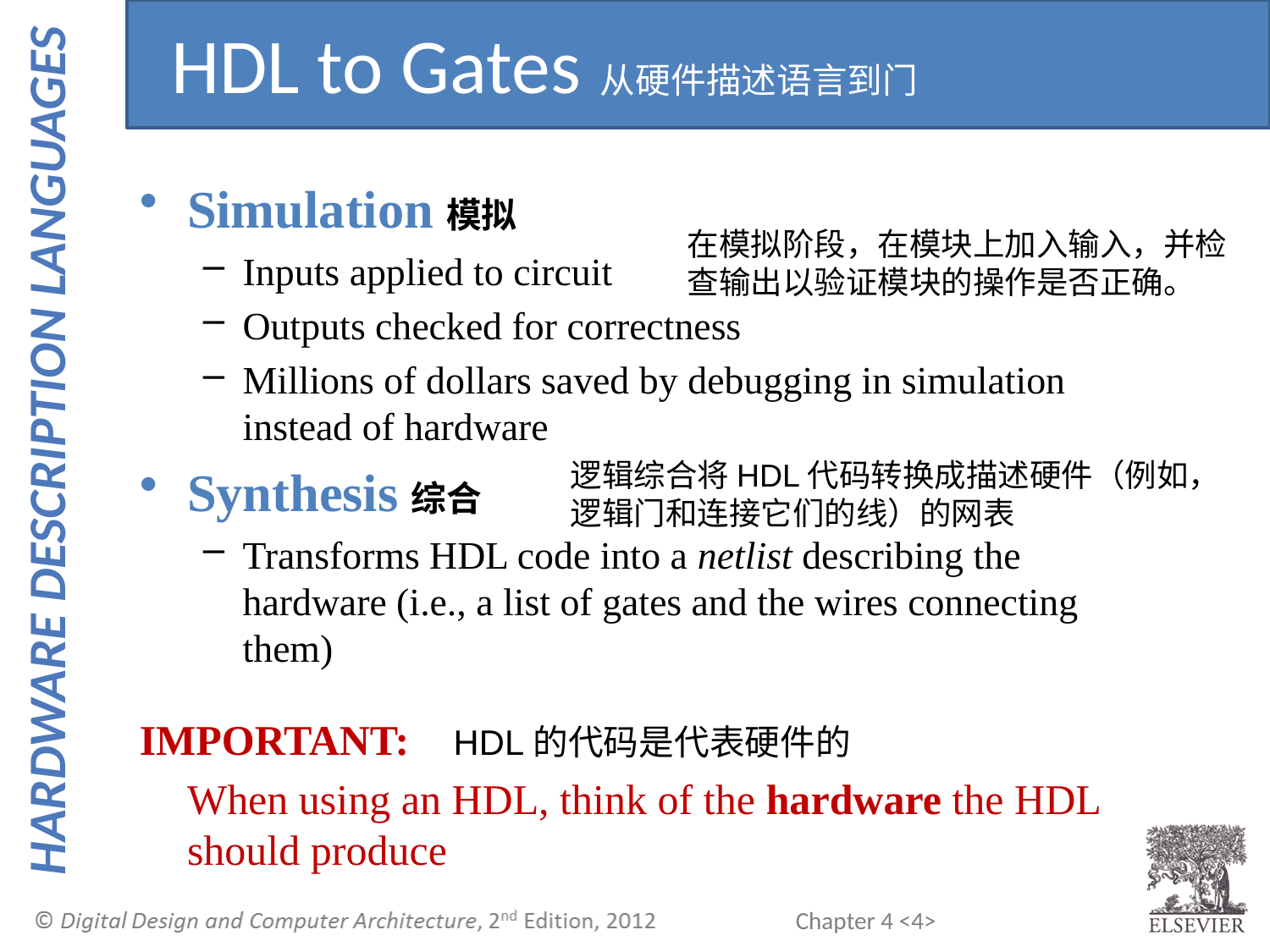

HDL to Gates从硬件描述语言到门

Simulation模拟
Inputs applied to circuit
Outputs checked for correctness
Millions of dollars saved by debugging in simulation instead of hardware
Synthesis综合
Transforms HDL code into a netlist describing the hardware (i.e., a list of gates and the wires connecting them)

IMPORTANT:
	When using an HDL, think of the hardware the HDL should produce
在模拟阶段，在模块上加入输入，并检查输出以验证模块的操作是否正确。
逻辑综合将HDL代码转换成描述硬件（例如，逻辑门和连接它们的线）的网表
HDL的代码是代表硬件的